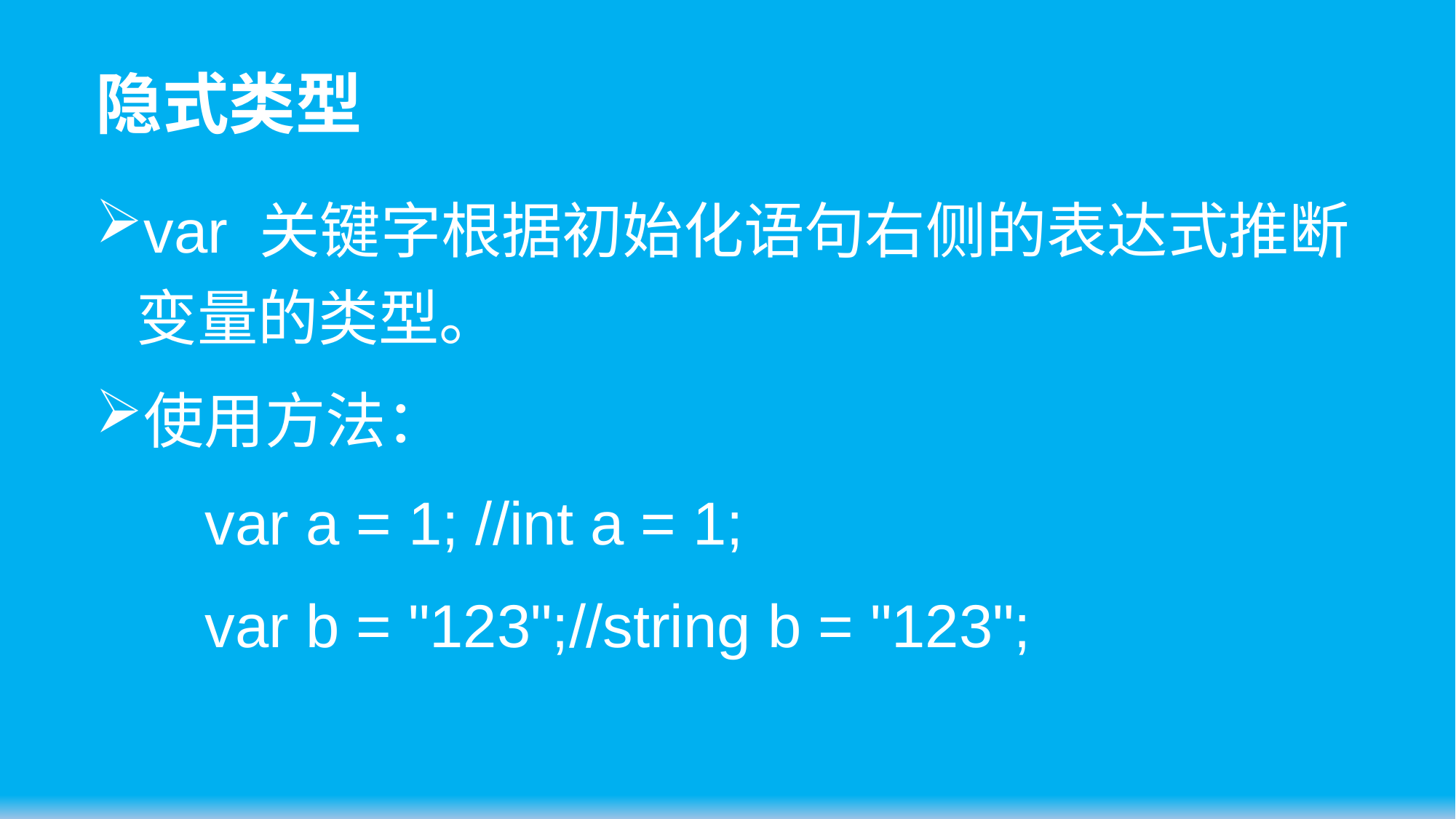

# 隐式类型
var 关键字根据初始化语句右侧的表达式推断变量的类型。
使用方法：
	var a = 1; //int a = 1;
	var b = "123";//string b = "123";